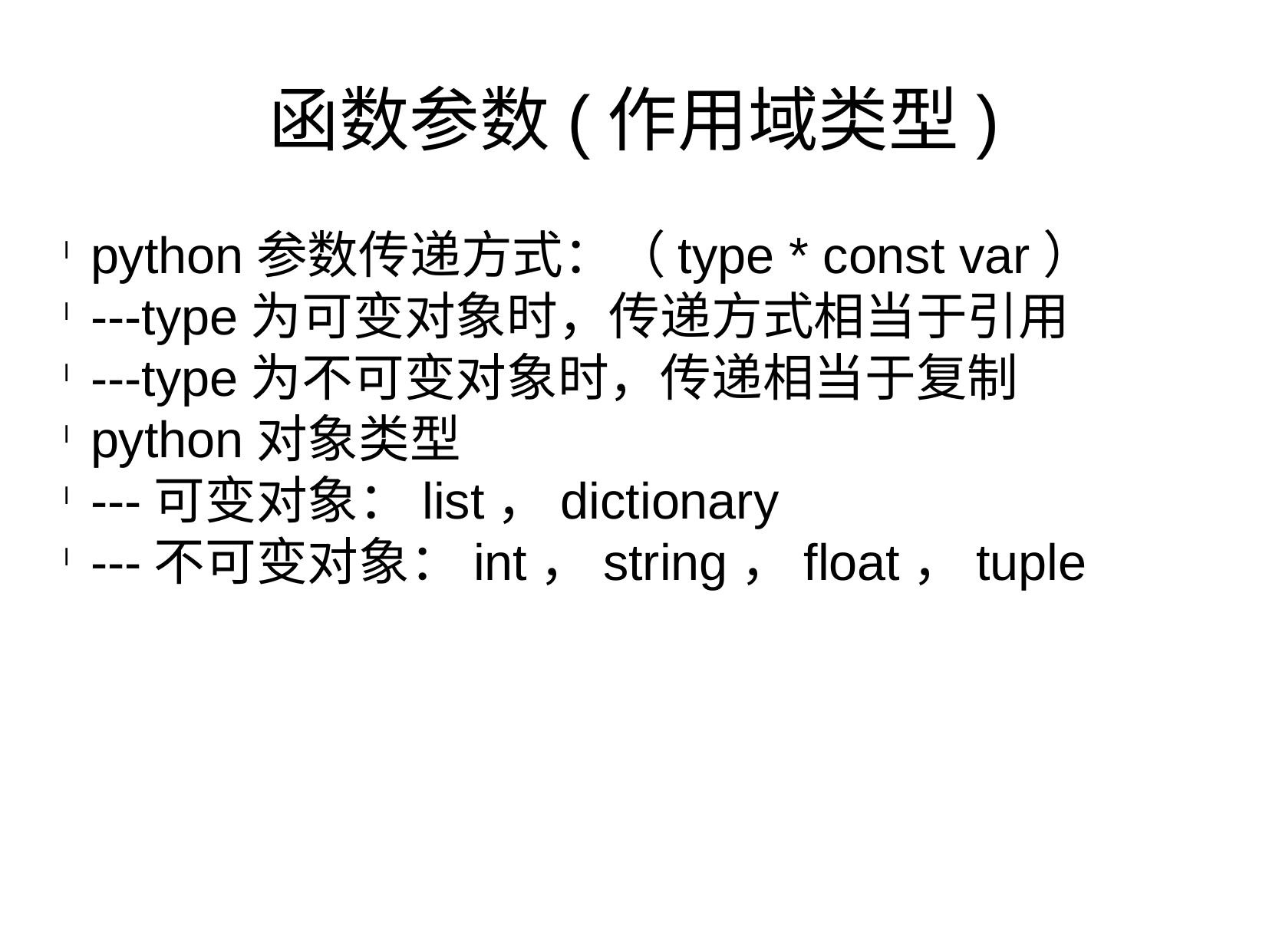

函数参数(作用域类型)
python参数传递方式：（type * const var）
---type为可变对象时，传递方式相当于引用
---type为不可变对象时，传递相当于复制
python对象类型
---可变对象：list，dictionary
---不可变对象：int，string，float，tuple